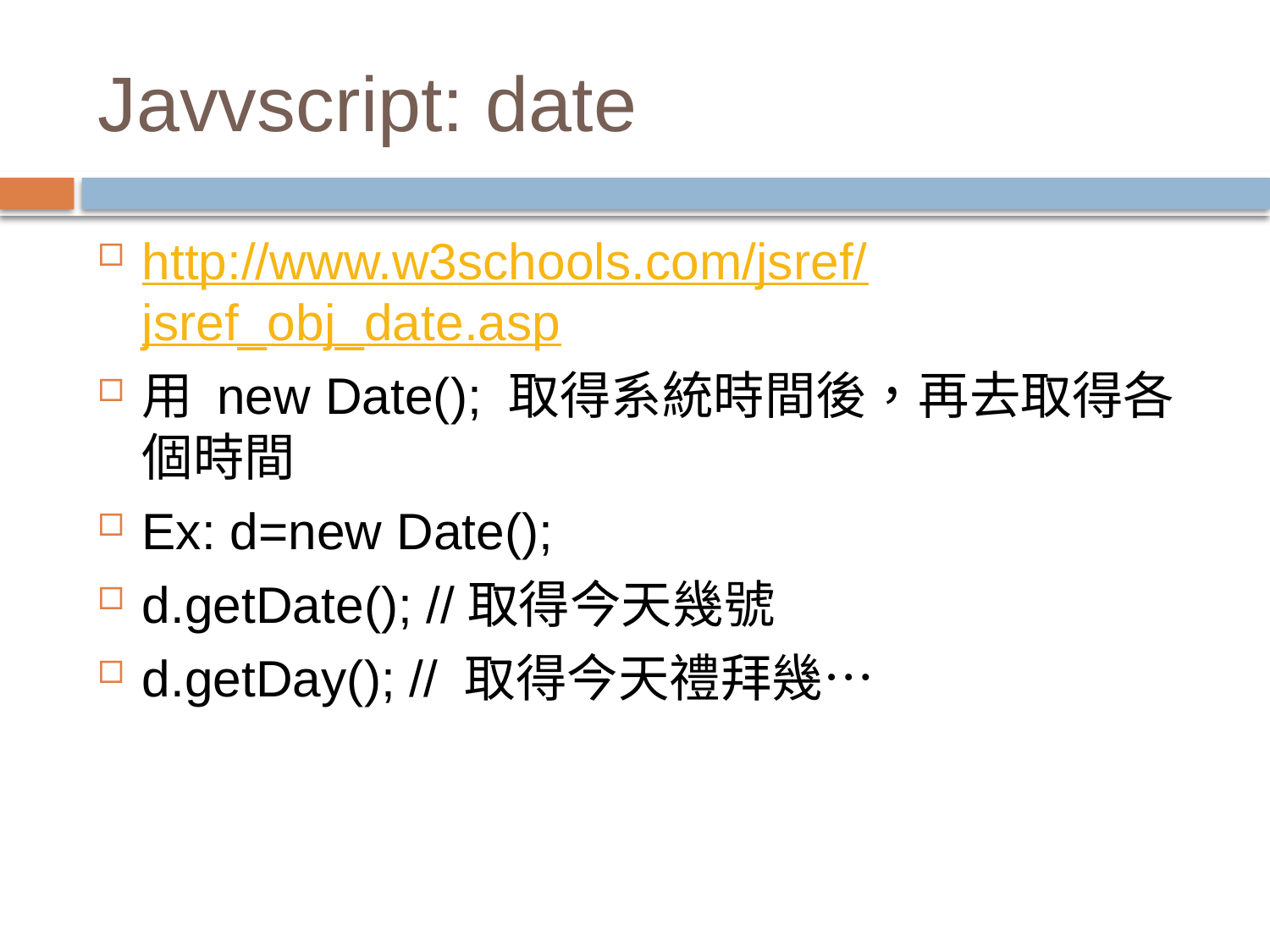

# Javvscript: date
http://www.w3schools.com/jsref/jsref_obj_date.asp
用 new Date(); 取得系統時間後，再去取得各個時間
Ex: d=new Date();
d.getDate(); //取得今天幾號
d.getDay(); // 取得今天禮拜幾…